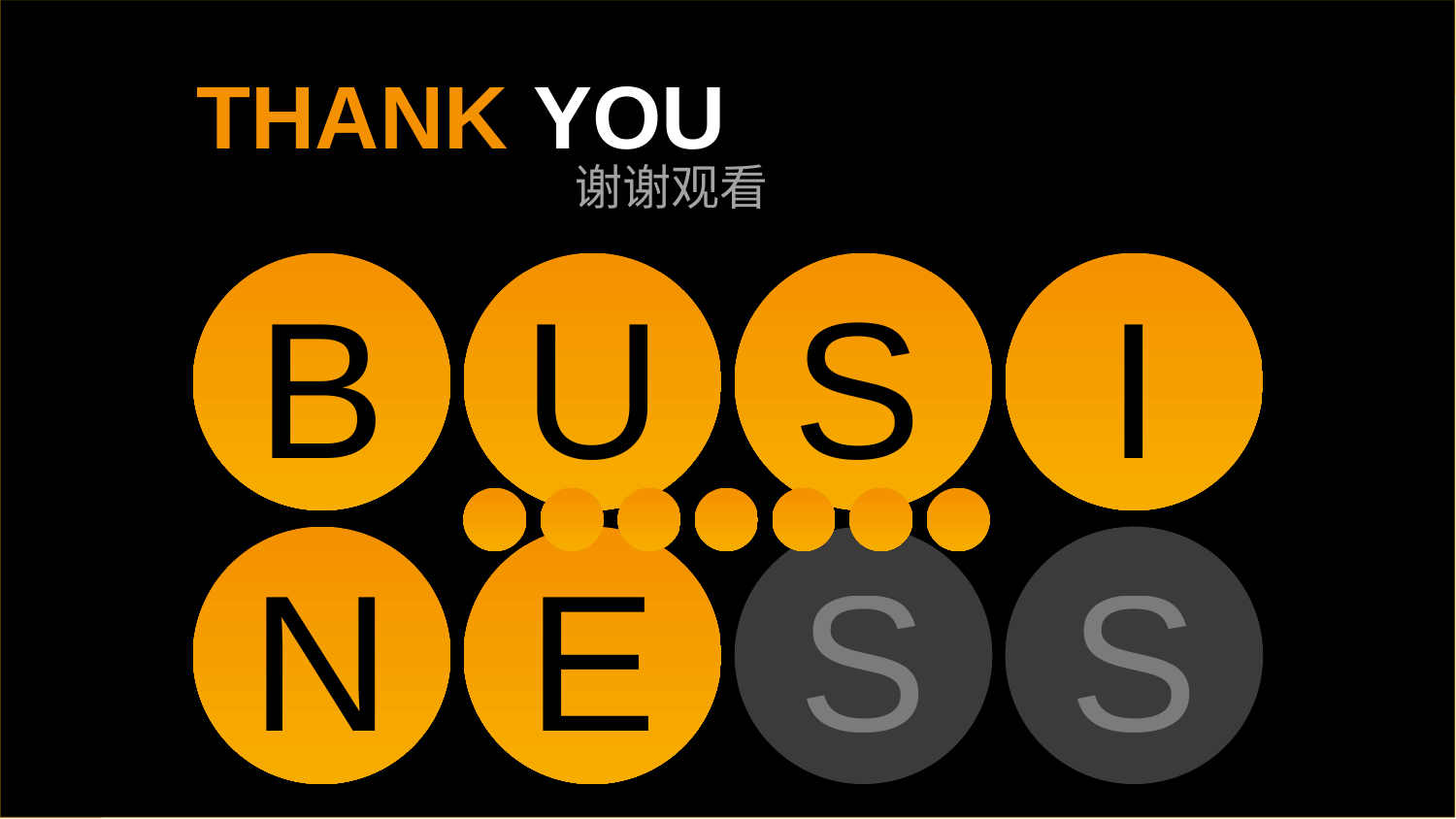

THANK YOU
谢谢观看

B

U

N

E

S

I

S

S